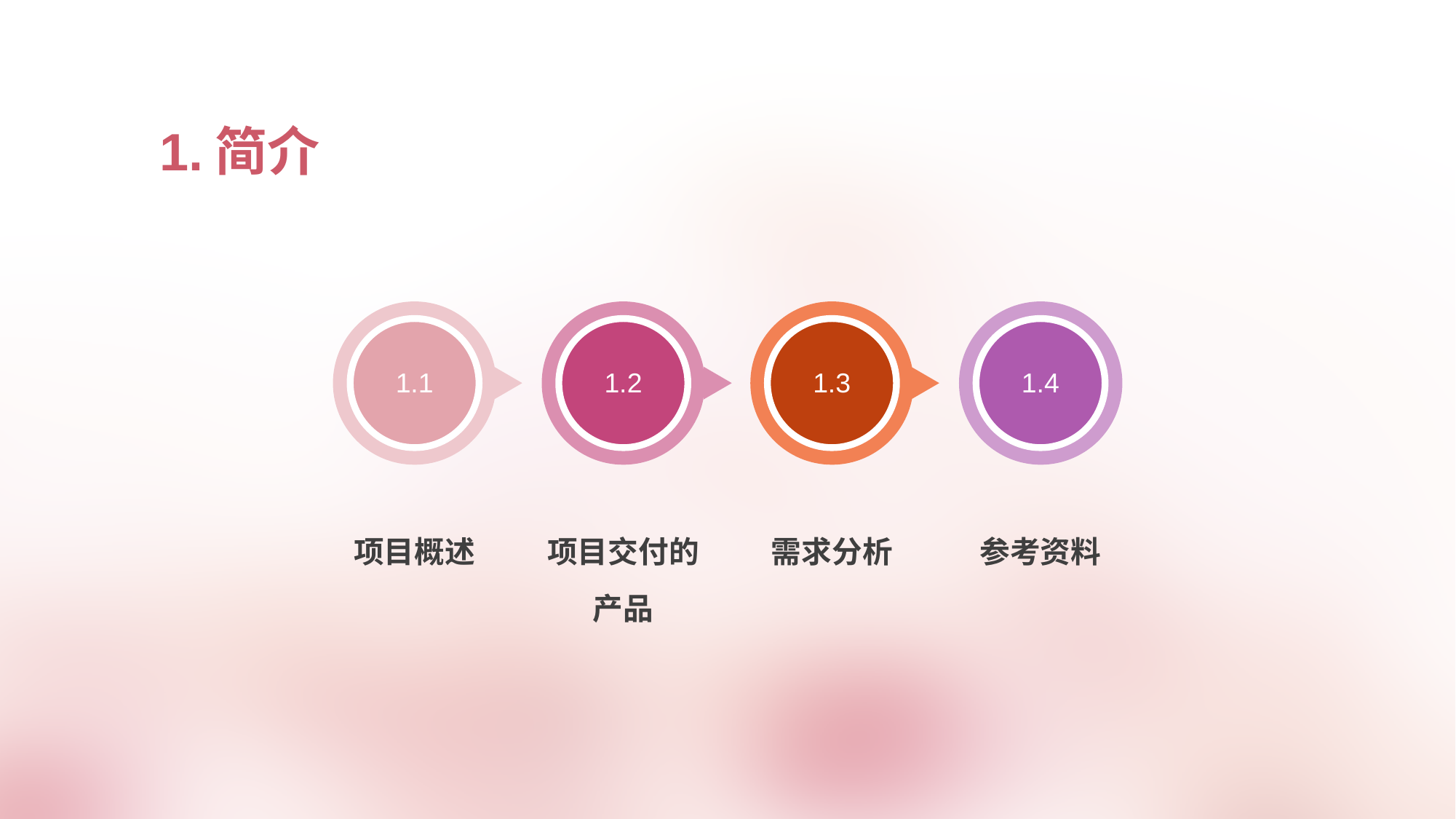

1.简介

1.1
1.2
1.3
1.4
项目概述
项目交付的产品
需求分析
参考资料